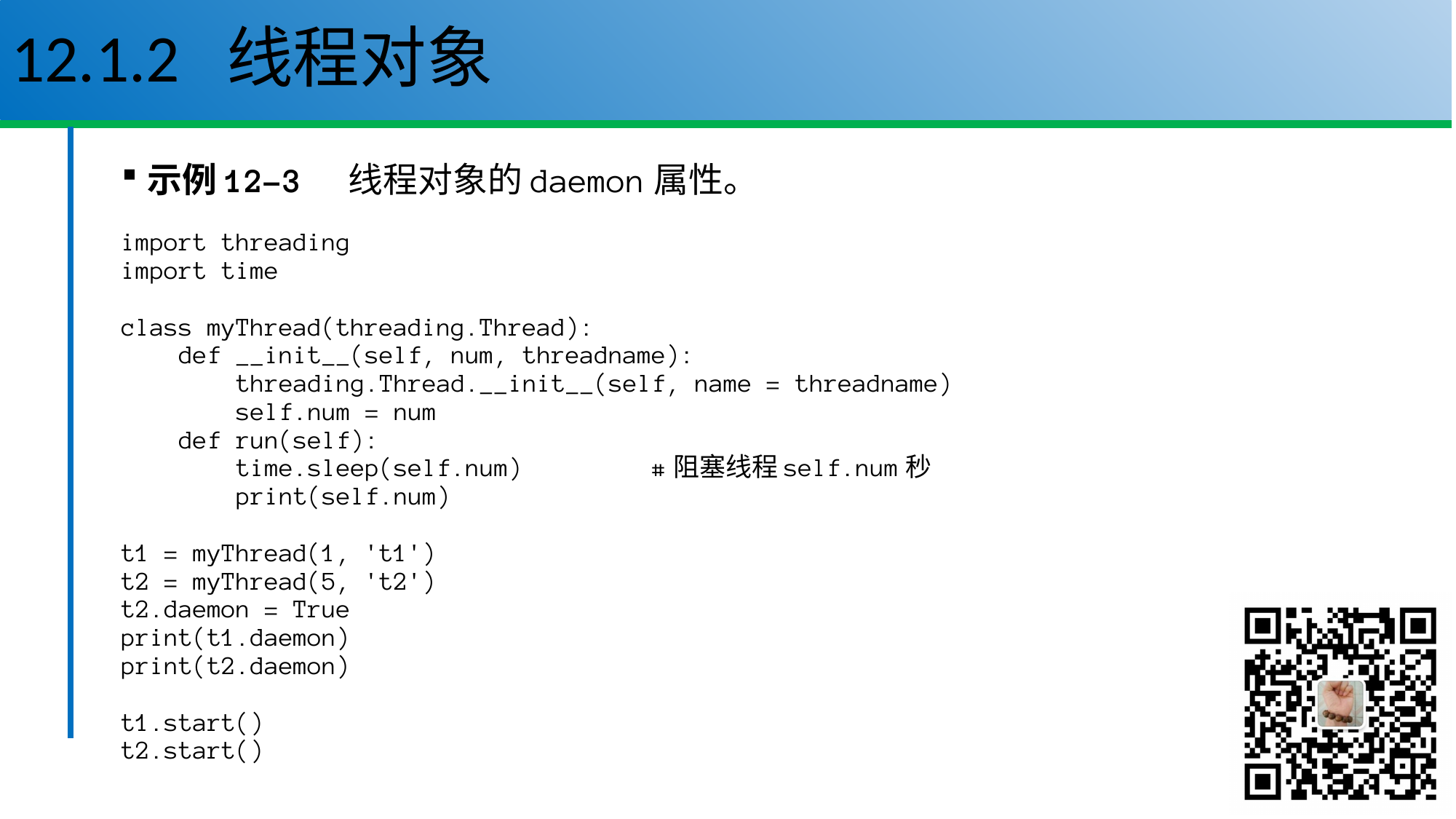

# 12.1.2  线程对象
示例12-3  线程对象的daemon属性。

import threading
import time

class myThread(threading.Thread):
    def __init__(self, num, threadname):
        threading.Thread.__init__(self, name = threadname)
        self.num = num
    def run(self):
        time.sleep(self.num)         #阻塞线程self.num秒
        print(self.num)

t1 = myThread(1, 't1')
t2 = myThread(5, 't2')
t2.daemon = True
print(t1.daemon)
print(t2.daemon)

t1.start()
t2.start()